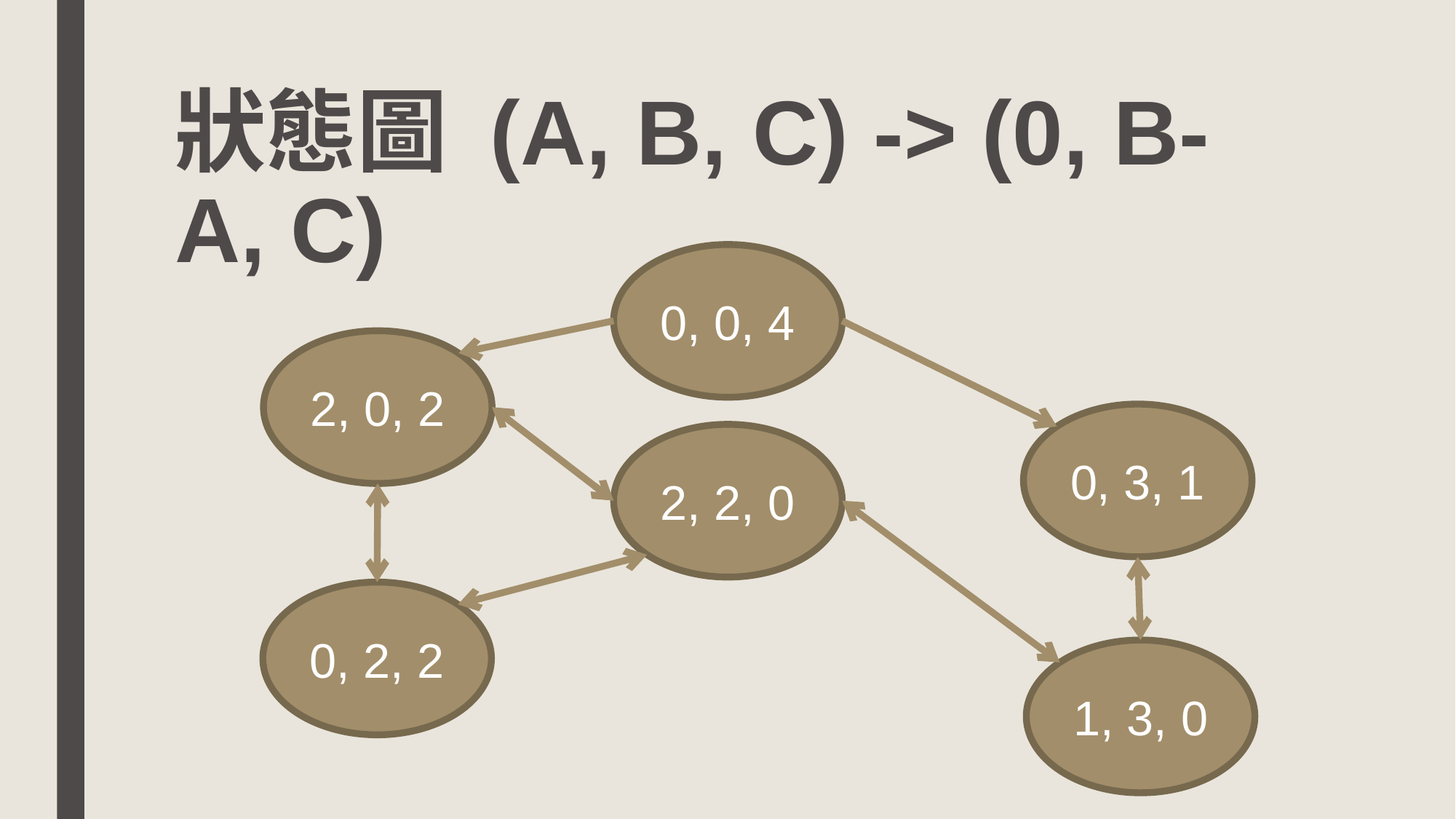

# 狀態圖 (A, B, C) -> (0, B-A, C)
0, 0, 4
2, 0, 2
0, 3, 1
2, 2, 0
0, 2, 2
1, 3, 0